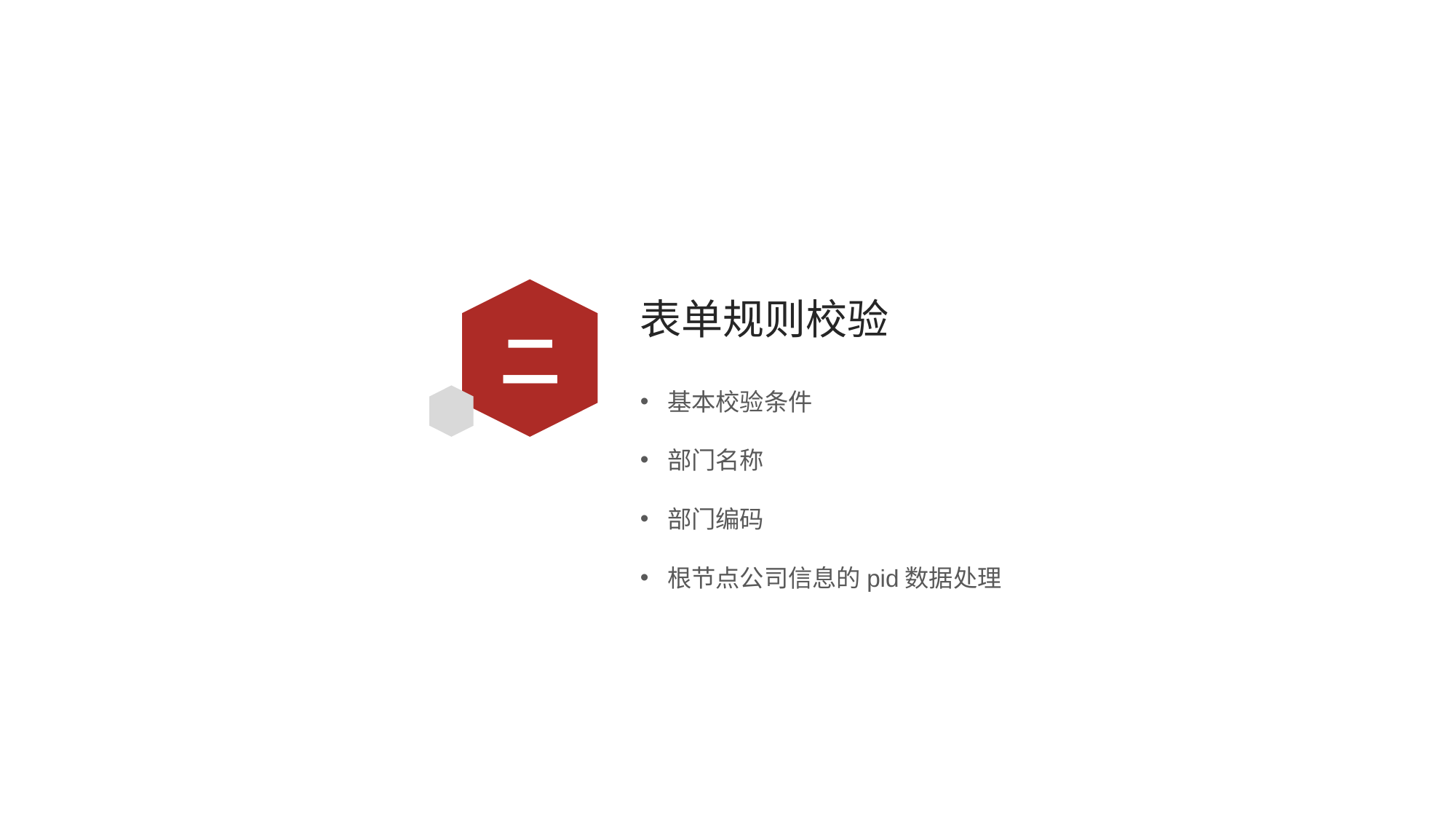

# 表单规则校验
二
基本校验条件
部门名称
部门编码
根节点公司信息的pid数据处理